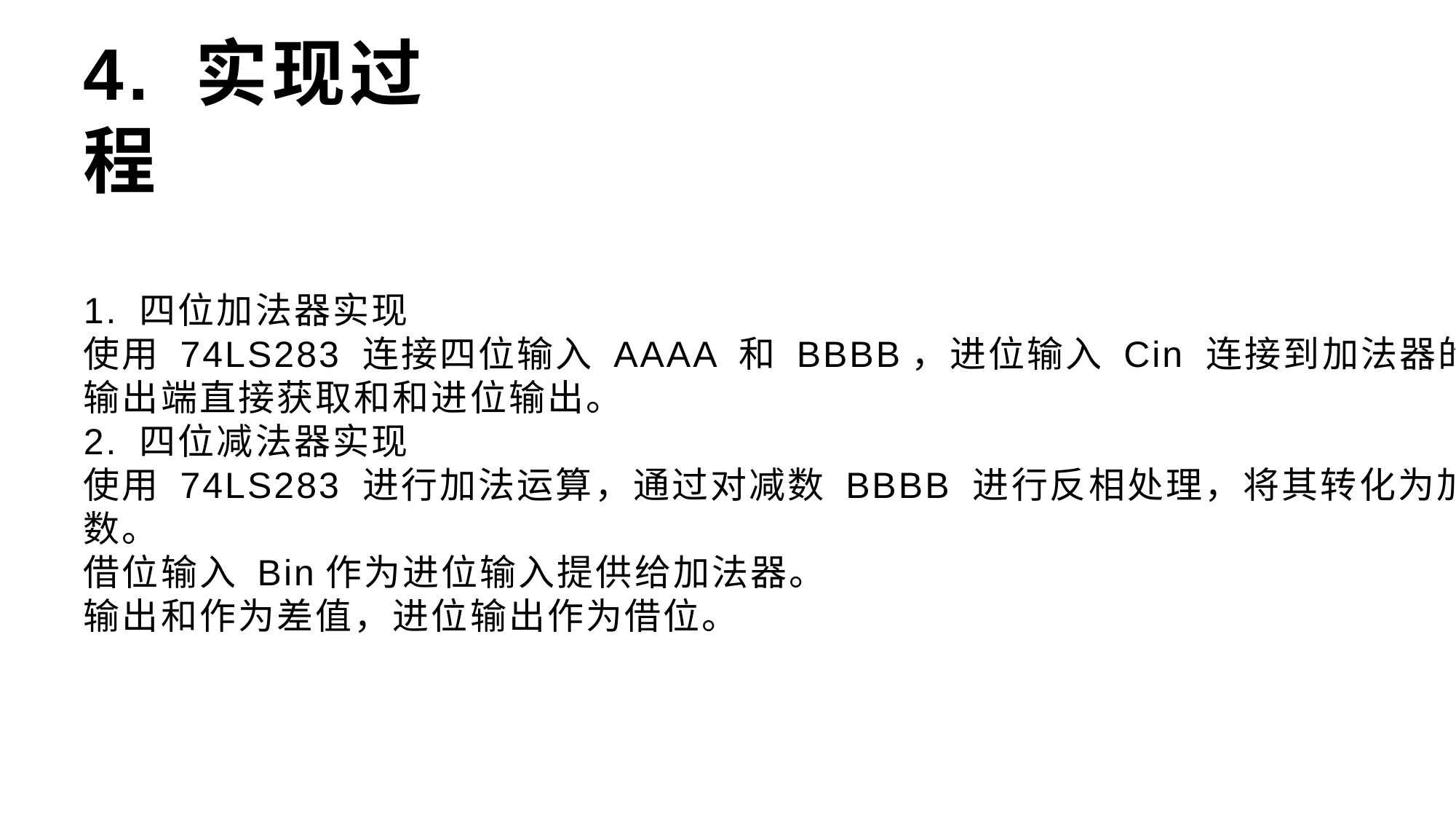

# 4. 实现过程
1. 四位加法器实现
使用 74LS283 连接四位输入 AAAA 和 BBBB，进位输入 Cin 连接到加法器的进位输入端。
输出端直接获取和和进位输出。
2. 四位减法器实现
使用 74LS283 进行加法运算，通过对减数 BBBB 进行反相处理，将其转化为加法器可处理的加数。
借位输入 Bin作为进位输入提供给加法器。
输出和作为差值，进位输出作为借位。